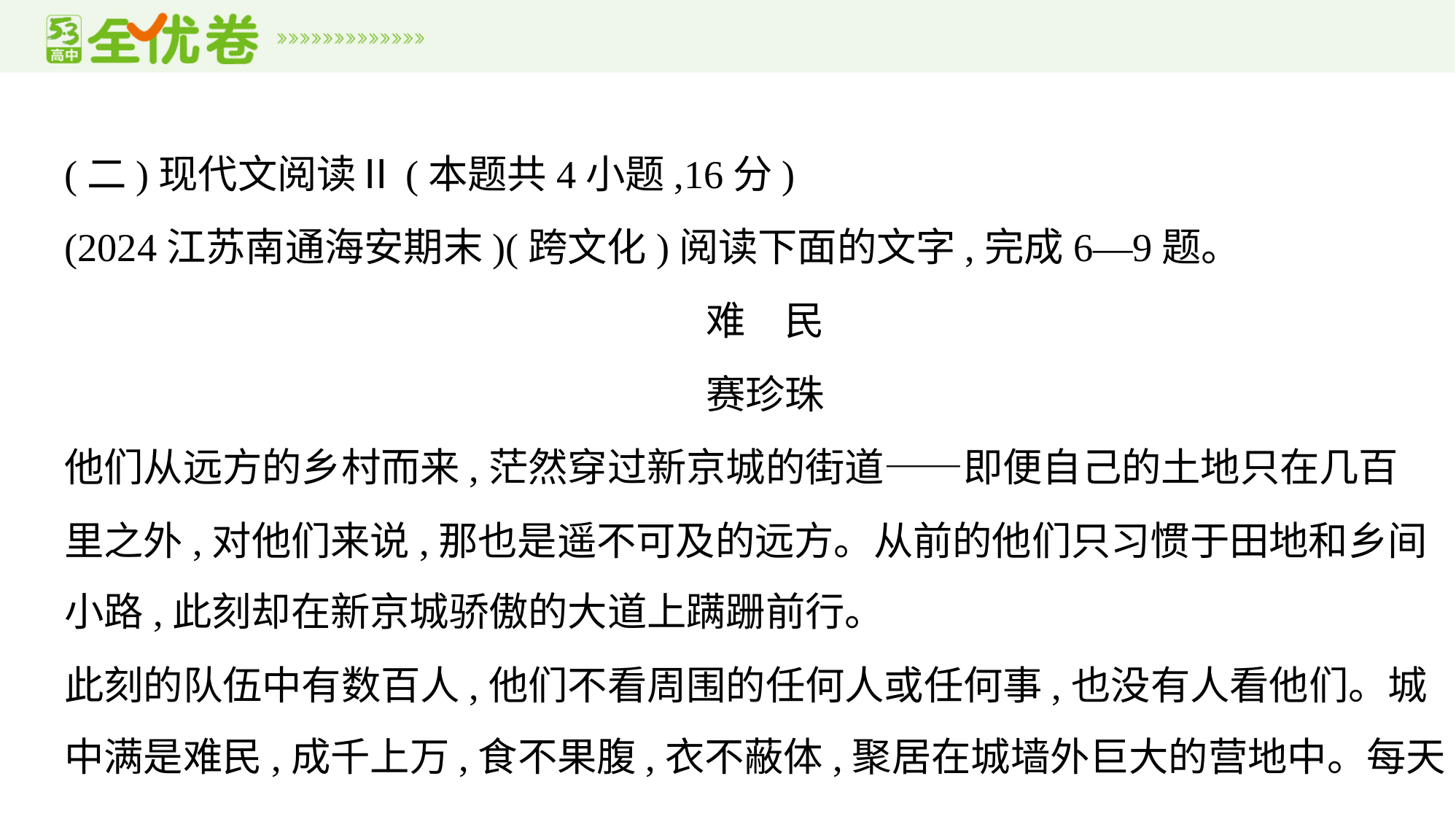

(二)现代文阅读Ⅱ(本题共4小题,16分)
(2024江苏南通海安期末)(跨文化)阅读下面的文字,完成6—9题。
难　民
赛珍珠
他们从远方的乡村而来,茫然穿过新京城的街道——即便自己的土地只在几百
里之外,对他们来说,那也是遥不可及的远方。从前的他们只习惯于田地和乡间
小路,此刻却在新京城骄傲的大道上蹒跚前行。
此刻的队伍中有数百人,他们不看周围的任何人或任何事,也没有人看他们。城
中满是难民,成千上万,食不果腹,衣不蔽体,聚居在城墙外巨大的营地中。每天